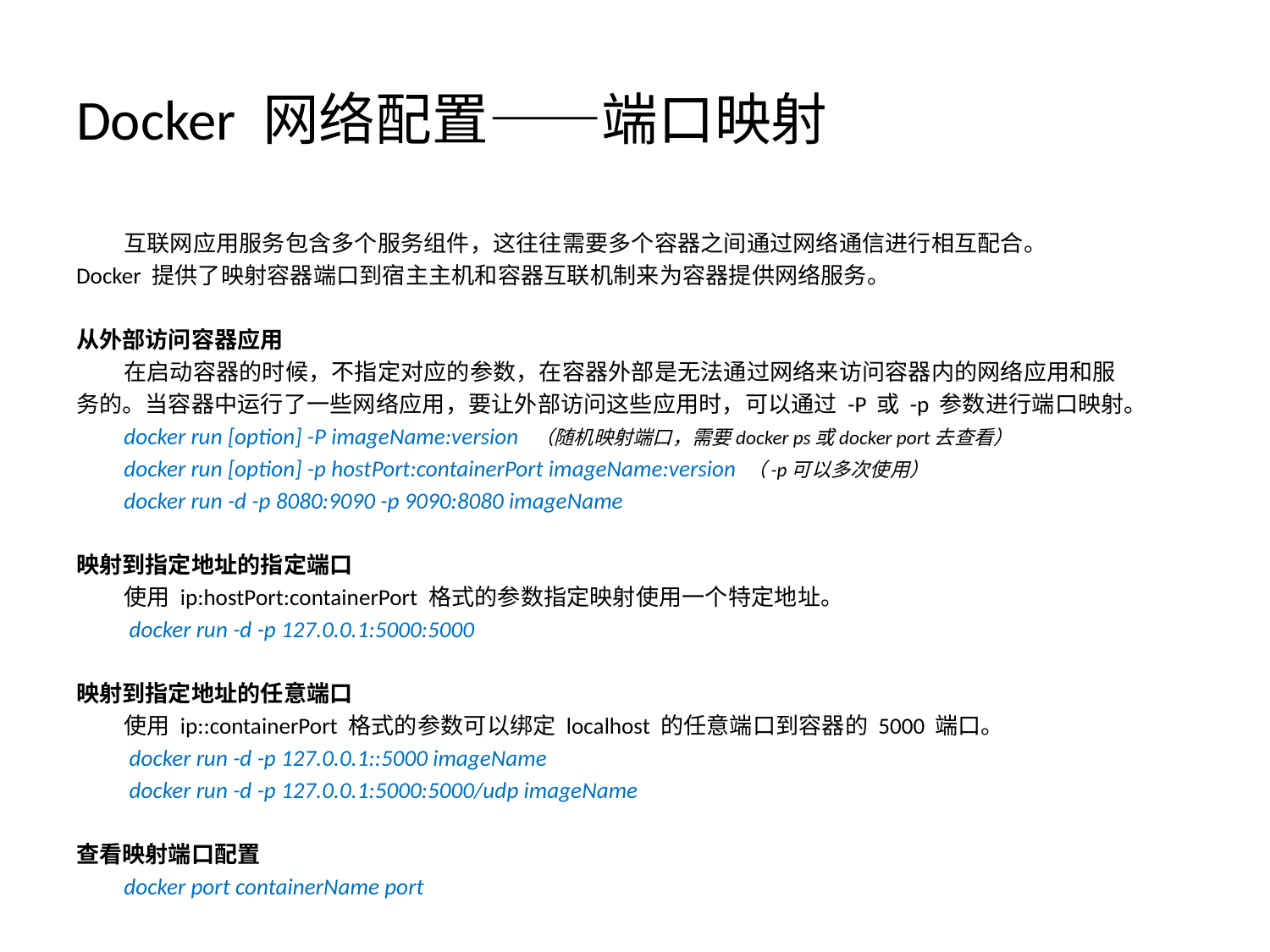

# Docker 网络配置——端口映射
	互联网应用服务包含多个服务组件，这往往需要多个容器之间通过网络通信进行相互配合。
Docker 提供了映射容器端口到宿主主机和容器互联机制来为容器提供网络服务。

从外部访问容器应用
	在启动容器的时候，不指定对应的参数，在容器外部是无法通过网络来访问容器内的网络应用和服
务的。当容器中运行了一些网络应用，要让外部访问这些应用时，可以通过 -P 或 -p 参数进行端口映射。
	docker run [option] -P imageName:version  （随机映射端口，需要docker ps或docker port去查看）
	docker run [option] -p hostPort:containerPort imageName:version （-p可以多次使用）
	docker run -d -p 8080:9090 -p 9090:8080 imageName

映射到指定地址的指定端口
	使用 ip:hostPort:containerPort 格式的参数指定映射使用一个特定地址。
	 docker run -d -p 127.0.0.1:5000:5000

映射到指定地址的任意端口
	使用 ip::containerPort 格式的参数可以绑定 localhost 的任意端口到容器的 5000 端口。
	 docker run -d -p 127.0.0.1::5000 imageName
	 docker run -d -p 127.0.0.1:5000:5000/udp imageName

查看映射端口配置
	docker port containerName port